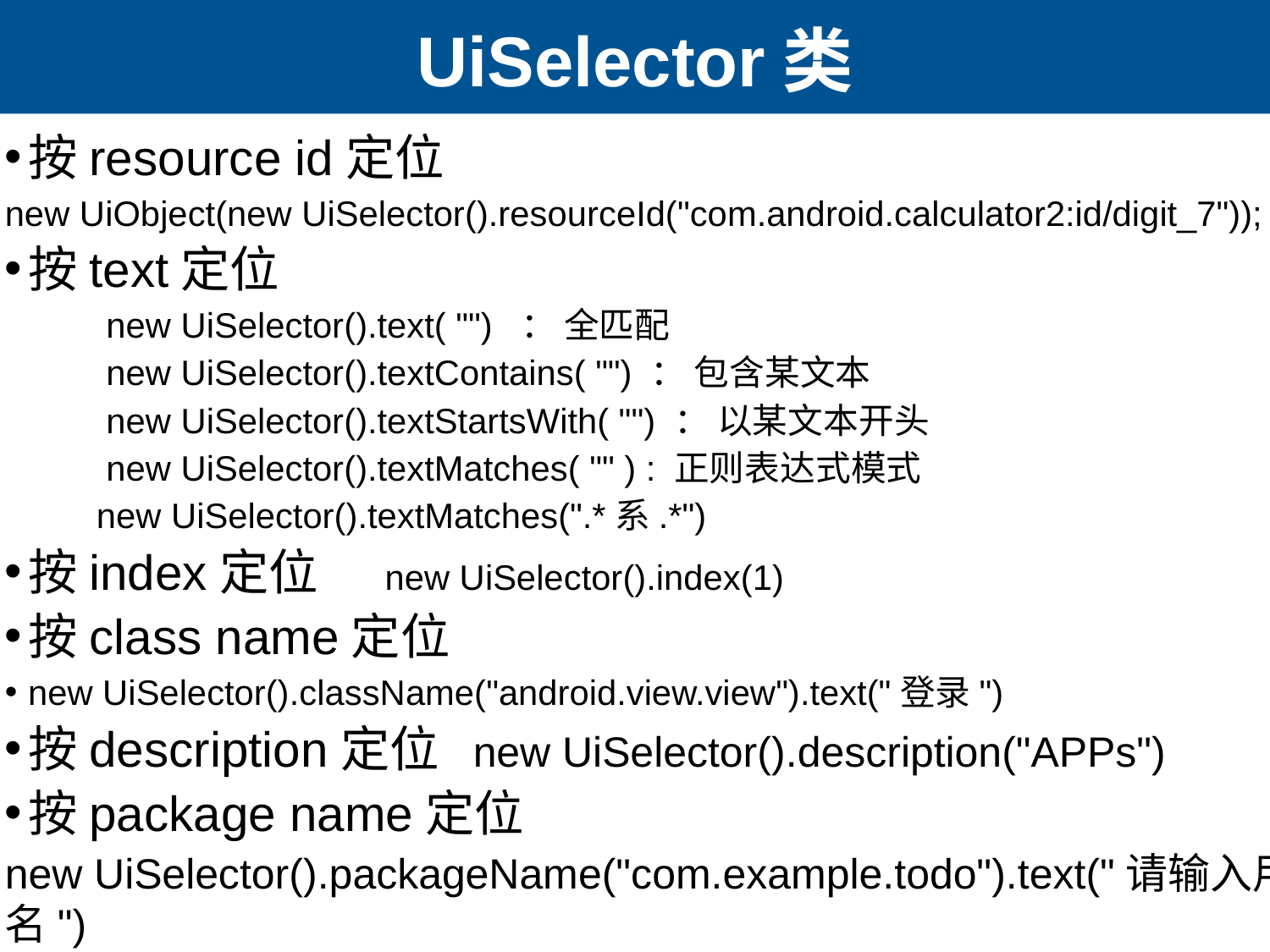

# UiSelector类
按resource id定位
new UiObject(new UiSelector().resourceId("com.android.calculator2:id/digit_7"));
按text定位
 new UiSelector().text( "")  ： 全匹配
 new UiSelector().textContains( "") ： 包含某文本
 new UiSelector().textStartsWith( "") ： 以某文本开头
 new UiSelector().textMatches( "" ) : 正则表达式模式
new UiSelector().textMatches(".*系.*")
按index定位     new UiSelector().index(1)
按class name定位
new UiSelector().className("android.view.view").text("登录")
按description定位  new UiSelector().description("APPs")
按package name定位
new UiSelector().packageName("com.example.todo").text("请输入用户名")